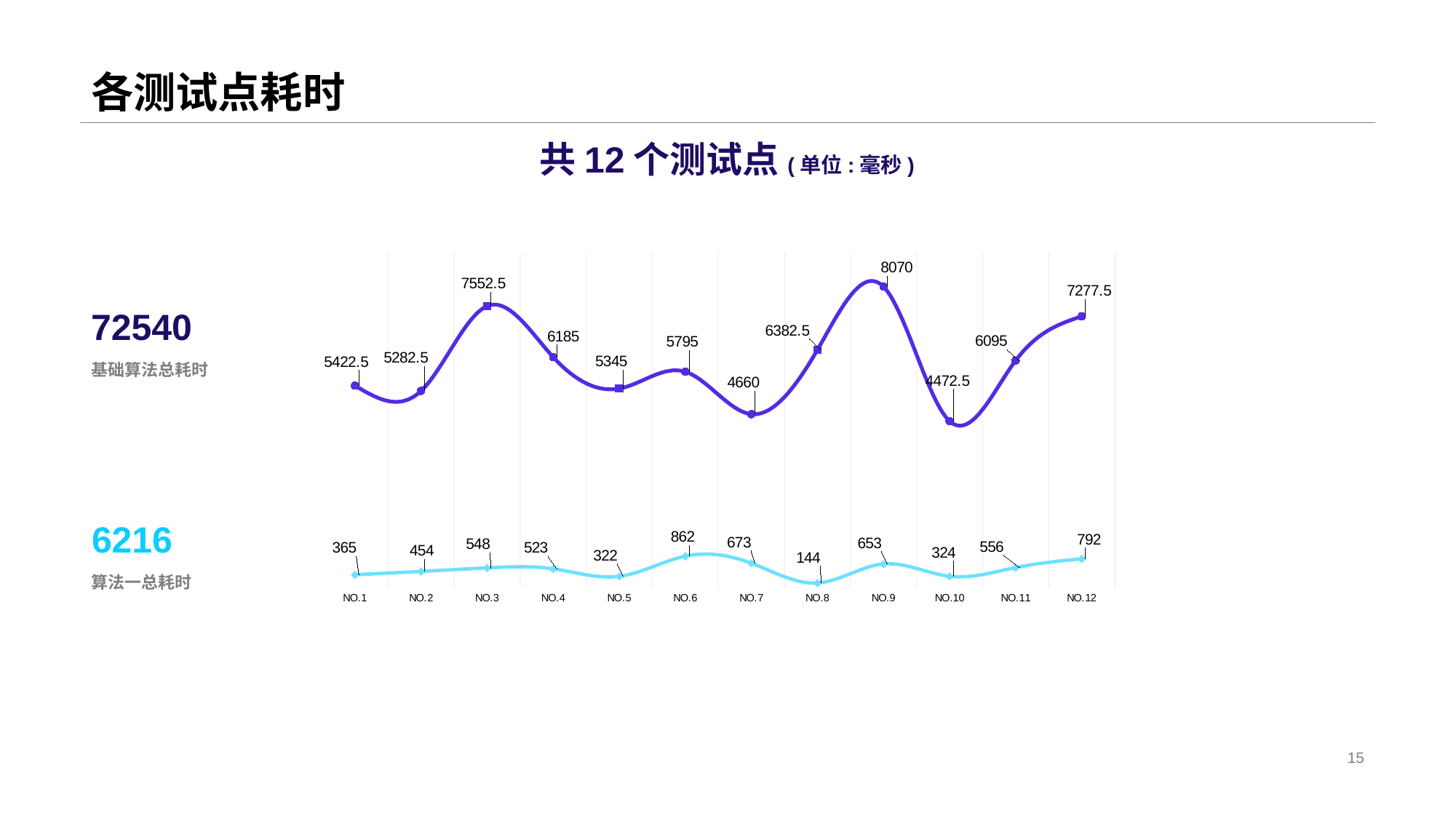

# 各测试点耗时
共12个测试点(单位:毫秒)

### Chart

| Category | 基础算法 | 算法一 |
|---|---|---|
| NO.1 | 5422.5 | 365.0 |
| NO.2 | 5282.5 | 454.0 |
| NO.3 | 7552.500000000001 | 548.0 |
| NO.4 | 6185.0 | 523.0 |
| NO.5 | 5345.0 | 322.0 |
| NO.6 | 5795.0 | 862.0 |
| NO.7 | 4660.0 | 673.0 |
| NO.8 | 6382.5 | 144.0 |
| NO.9 | 8070.0 | 653.0 |
| NO.10 | 4472.5 | 324.0 |
| NO.11 | 6095.0 | 556.0 |
| NO.12 | 7277.500000000001 | 792.0 |
72540
基础算法总耗时
6216
算法一总耗时
15